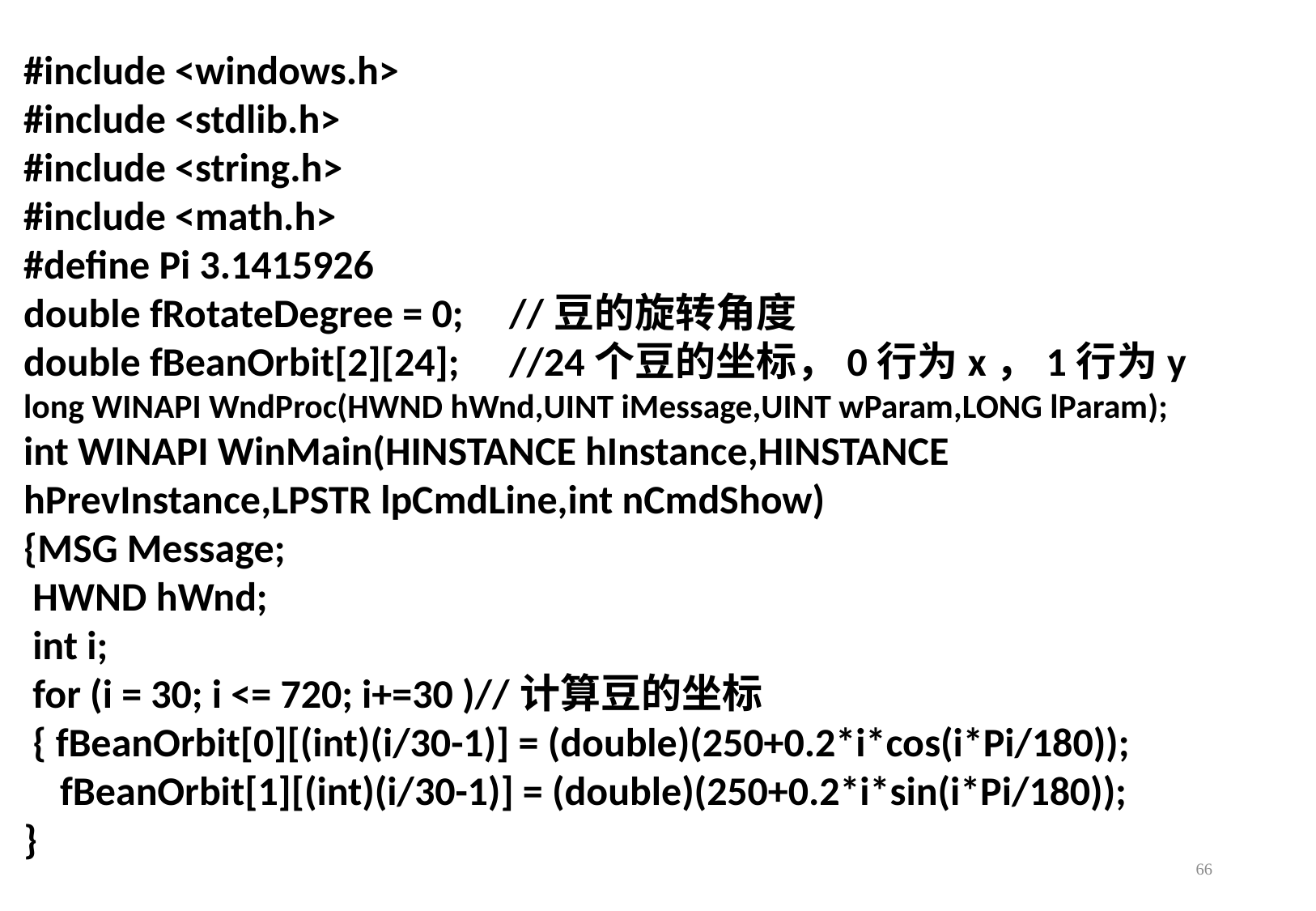

#include <windows.h>
#include <stdlib.h>
#include <string.h>
#include <math.h>
#define Pi 3.1415926
double fRotateDegree = 0; 	//豆的旋转角度
double fBeanOrbit[2][24]; 	//24个豆的坐标，0行为x，1行为y
long WINAPI WndProc(HWND hWnd,UINT iMessage,UINT wParam,LONG lParam);
int WINAPI WinMain(HINSTANCE hInstance,HINSTANCE hPrevInstance,LPSTR lpCmdLine,int nCmdShow)
{MSG Message;
 HWND hWnd;
 int i;
 for (i = 30; i <= 720; i+=30 )//计算豆的坐标
 { fBeanOrbit[0][(int)(i/30-1)] = (double)(250+0.2*i*cos(i*Pi/180));
    fBeanOrbit[1][(int)(i/30-1)] = (double)(250+0.2*i*sin(i*Pi/180));
}
66